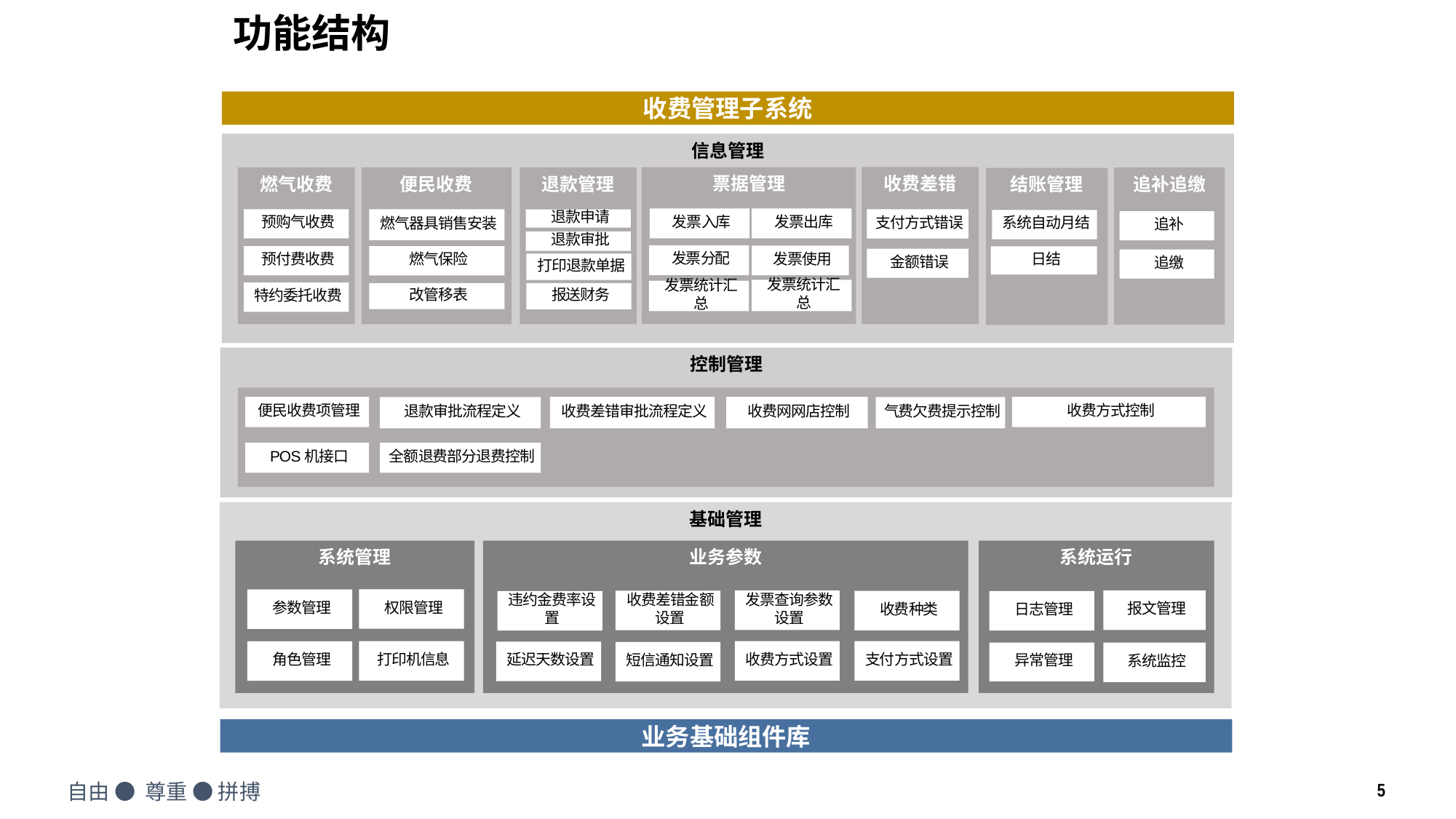

功能结构
收费管理子系统
信息管理

票据管理
收费差错
燃气收费
便民收费
追补追缴
退款管理
结账管理
发票入库
发票出库
燃气器具销售安装
预购气收费
支付方式错误
退款申请
系统自动月结
追补
退款审批
发票分配
发票使用
预付费收费
燃气保险
日结
金额错误
追缴
打印退款单据
发票统计汇总
发票统计汇总
特约委托收费
报送财务
改管移表
控制管理

便民收费项管理
收费差错审批流程定义
收费网网店控制
收费方式控制
退款审批流程定义
气费欠费提示控制
POS机接口
全额退费部分退费控制
基础管理
系统管理
业务参数
系统运行
权限管理
参数管理
报文管理
发票查询参数设置
收费差错金额设置
收费种类
违约金费率设置
日志管理
支付方式设置
收费方式设置
打印机信息
角色管理
延迟天数设置
短信通知设置
异常管理
系统监控
业务基础组件库